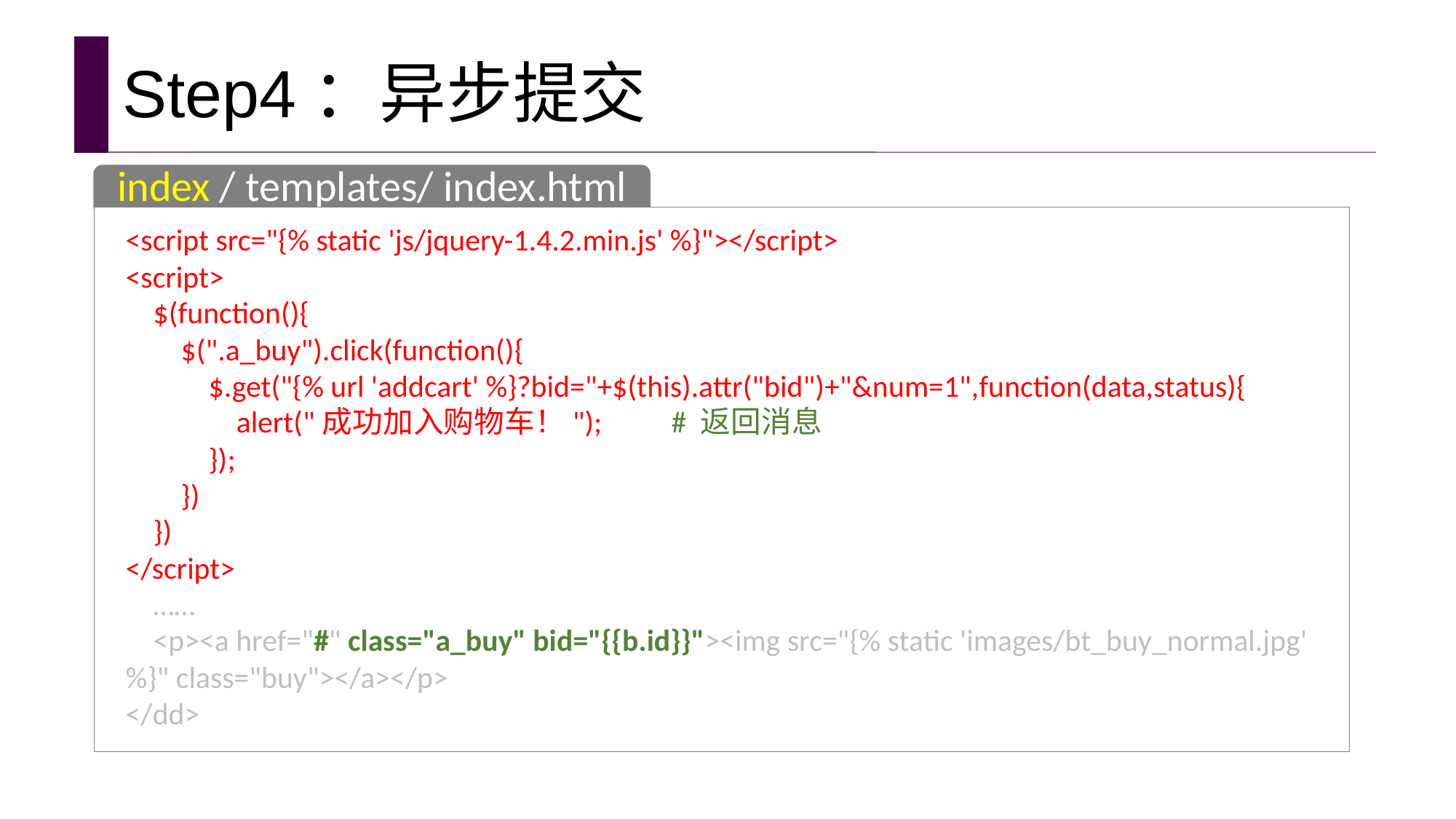

# Step4：异步提交
index / templates/ index.html

<script src="{% static 'js/jquery-1.4.2.min.js' %}"></script>
<script>
    $(function(){
        $(".a_buy").click(function(){
            $.get("{% url 'addcart' %}?bid="+$(this).attr("bid")+"&num=1",function(data,status){
                alert("成功加入购物车！");	# 返回消息
            });
        })
    })
</script>
    ……
    <p><a href="#" class="a_buy" bid="{{b.id}}"><img src="{% static 'images/bt_buy_normal.jpg' %}" class="buy"></a></p>
</dd>